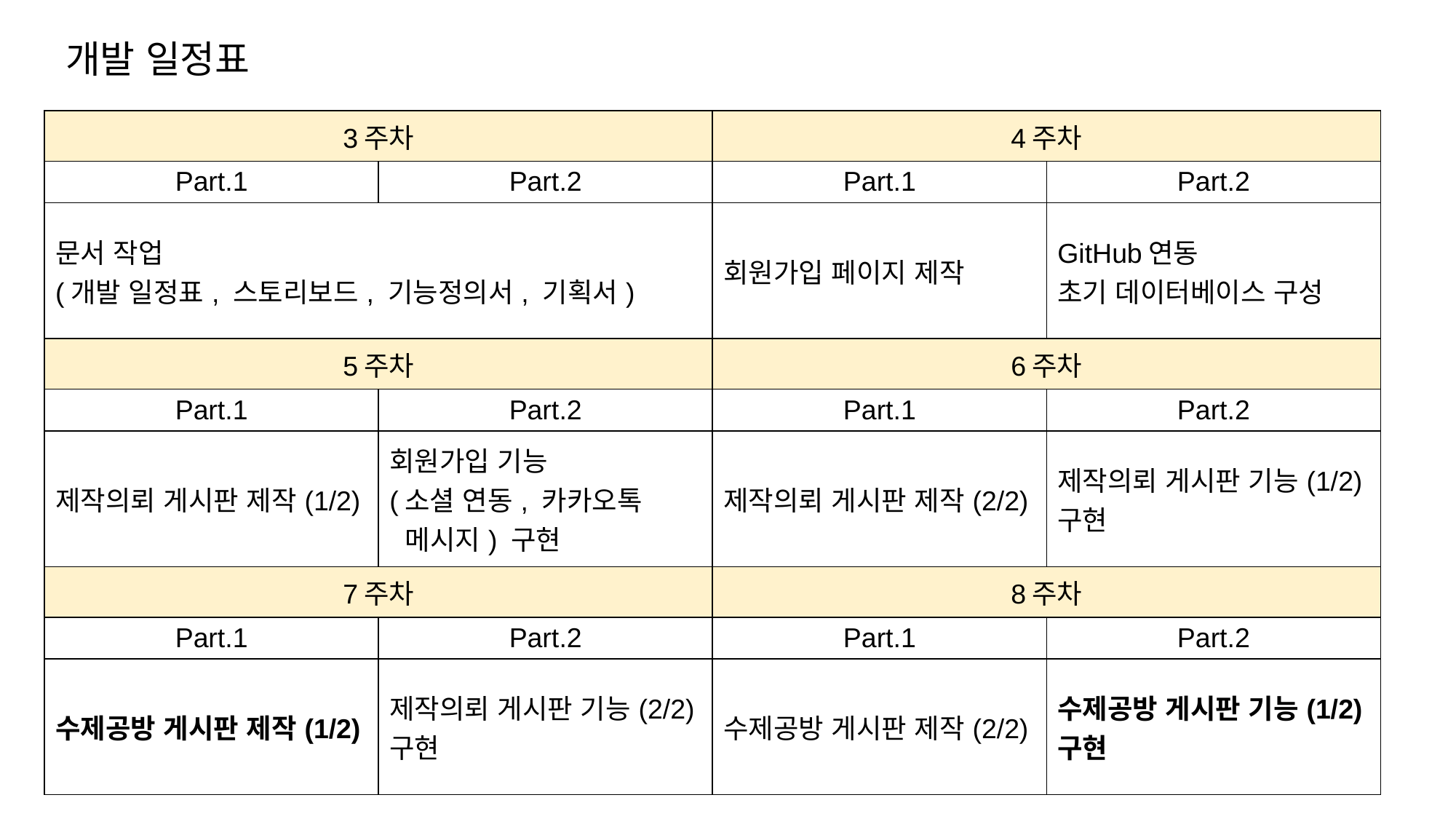

개발 일정표
| 3주차 |  | 4주차 |  |
| --- | --- | --- | --- |
| Part.1 | Part.2 | Part.1 | Part.2 |
| 문서 작업 (개발 일정표, 스토리보드, 기능정의서, 기획서) | GitHub연동 초기 데이터베이스 구성 | 회원가입 페이지 제작 | GitHub연동 초기 데이터베이스 구성 |
| 5주차 |  | 6주차 |  |
| Part.1 | Part.2 | Part.1 | Part.2 |
| 제작의뢰 게시판 제작(1/2) | 회원가입 기능 (소셜 연동, 카카오톡 메시지) 구현 | 제작의뢰 게시판 제작(2/2) | 제작의뢰 게시판 기능(1/2) 구현 |
| 7주차 |  | 8주차 |  |
| Part.1 | Part.2 | Part.1 | Part.2 |
| 수제공방 게시판 제작(1/2) | 제작의뢰 게시판 기능(2/2) 구현 | 수제공방 게시판 제작(2/2) | 수제공방 게시판 기능(1/2) 구현 |